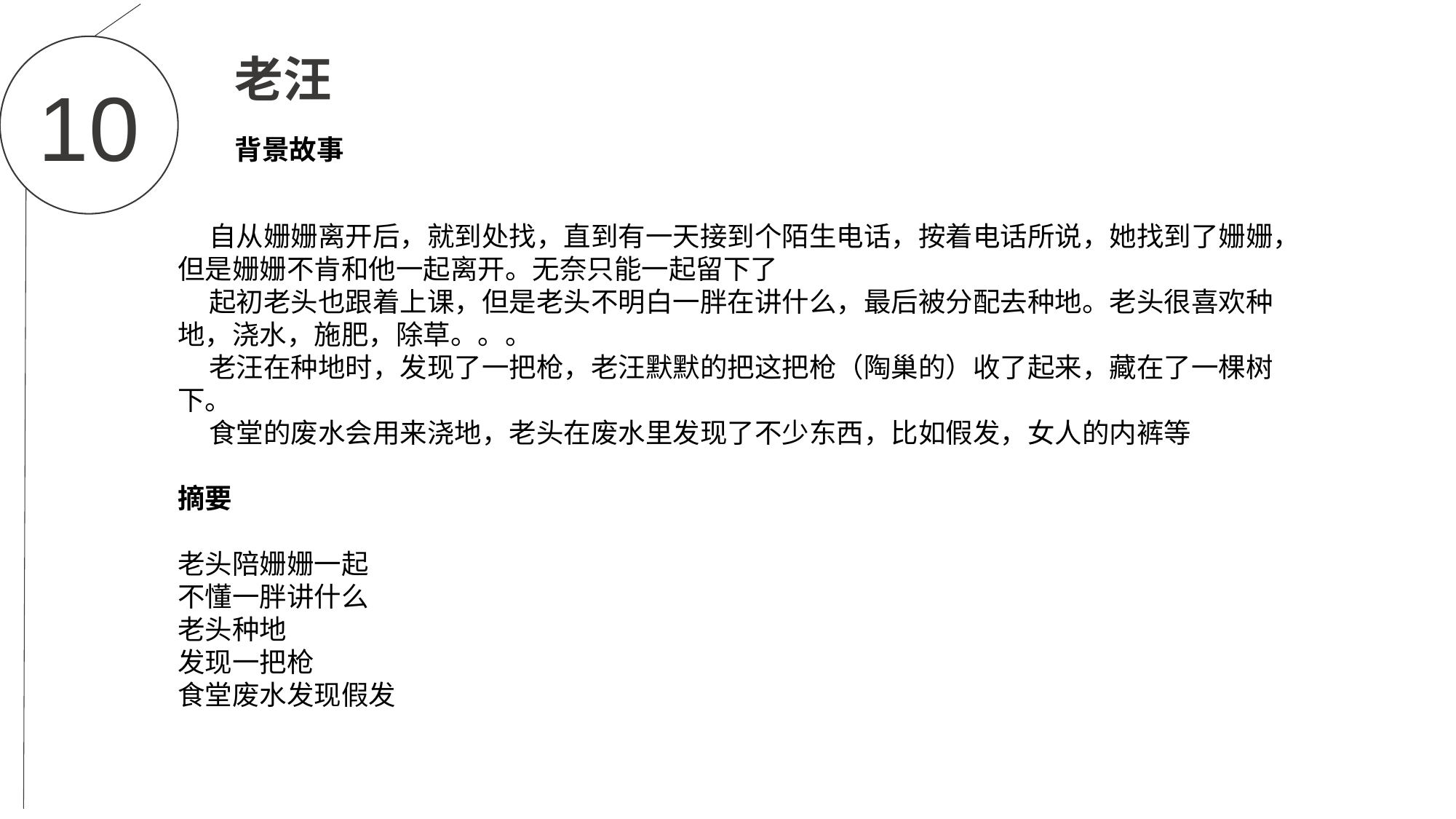

10

老汪
背景故事
    自从姗姗离开后，就到处找，直到有一天接到个陌生电话，按着电话所说，她找到了姗姗，但是姗姗不肯和他一起离开。无奈只能一起留下了
    起初老头也跟着上课，但是老头不明白一胖在讲什么，最后被分配去种地。老头很喜欢种地，浇水，施肥，除草。。。
    老汪在种地时，发现了一把枪，老汪默默的把这把枪（陶巢的）收了起来，藏在了一棵树下。
    食堂的废水会用来浇地，老头在废水里发现了不少东西，比如假发，女人的内裤等

摘要

老头陪姗姗一起
不懂一胖讲什么
老头种地
发现一把枪
食堂废水发现假发